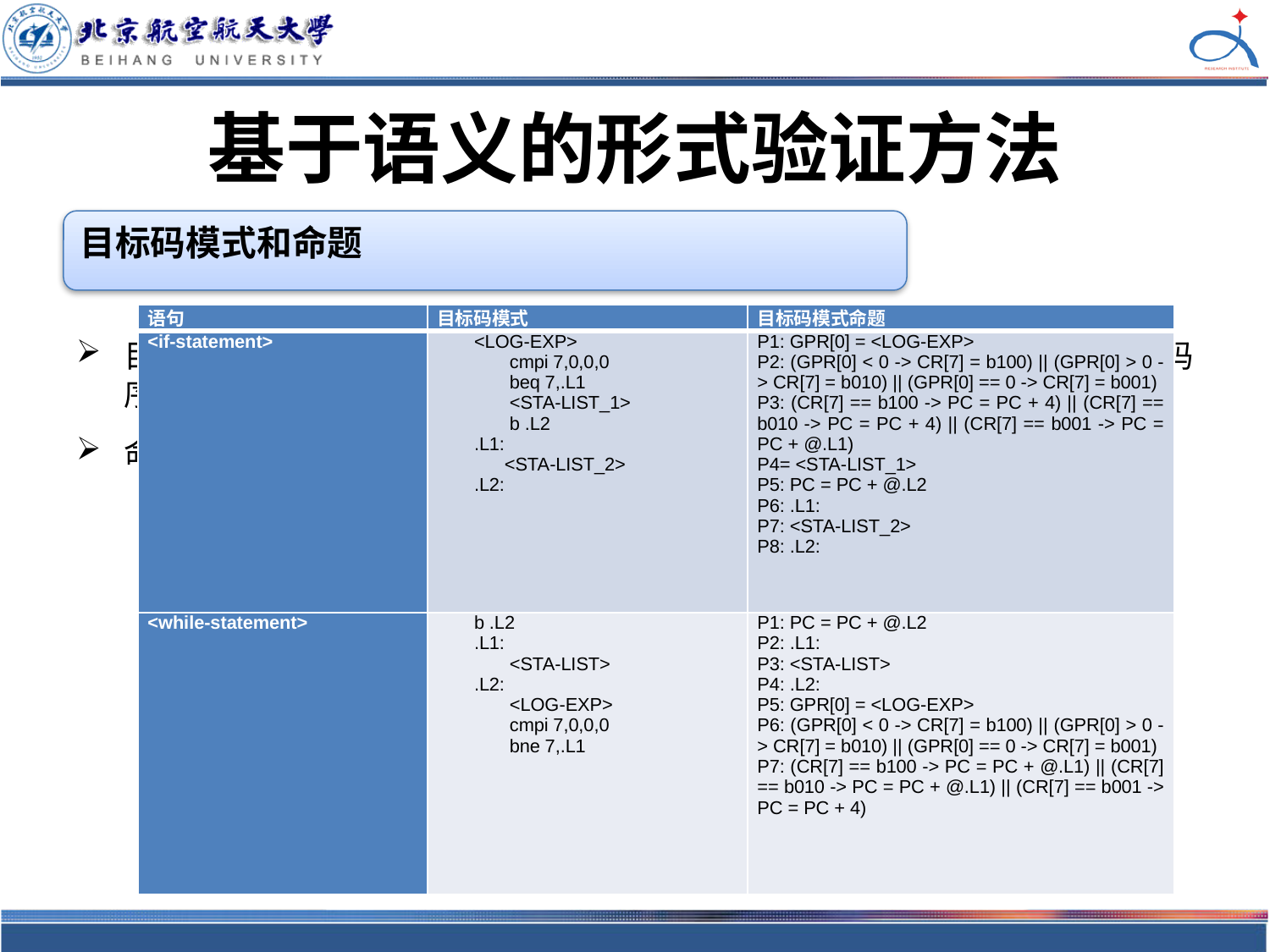

# 基于语义的形式验证方法

目标码模式是通过GCC编译器编译在一定语境下的C文法单元得到目标码序列。
命题 = 目标码模式 + 每条指令的指称语义 + 命题映射算法

目标码模式和命题
| 语句 | 目标码模式 | 目标码模式命题 |
| --- | --- | --- |
| <if-statement> | <LOG-EXP> cmpi 7,0,0,0 beq 7,.L1 <STA-LIST\_1> b .L2 .L1: <STA-LIST\_2> .L2: | P1: GPR[0] = <LOG-EXP> P2: (GPR[0] < 0 -> CR[7] = b100) || (GPR[0] > 0 -> CR[7] = b010) || (GPR[0] == 0 -> CR[7] = b001) P3: (CR[7] == b100 -> PC = PC + 4) || (CR[7] == b010 -> PC = PC + 4) || (CR[7] == b001 -> PC = PC + @.L1) P4= <STA-LIST\_1> P5: PC = PC + @.L2 P6: .L1: P7: <STA-LIST\_2> P8: .L2: |
| <while-statement> | b .L2 .L1: <STA-LIST> .L2: <LOG-EXP> cmpi 7,0,0,0 bne 7,.L1 | P1: PC = PC + @.L2 P2: .L1: P3: <STA-LIST> P4: .L2: P5: GPR[0] = <LOG-EXP> P6: (GPR[0] < 0 -> CR[7] = b100) || (GPR[0] > 0 -> CR[7] = b010) || (GPR[0] == 0 -> CR[7] = b001) P7: (CR[7] == b100 -> PC = PC + @.L1) || (CR[7] == b010 -> PC = PC + @.L1) || (CR[7] == b001 -> PC = PC + 4) |